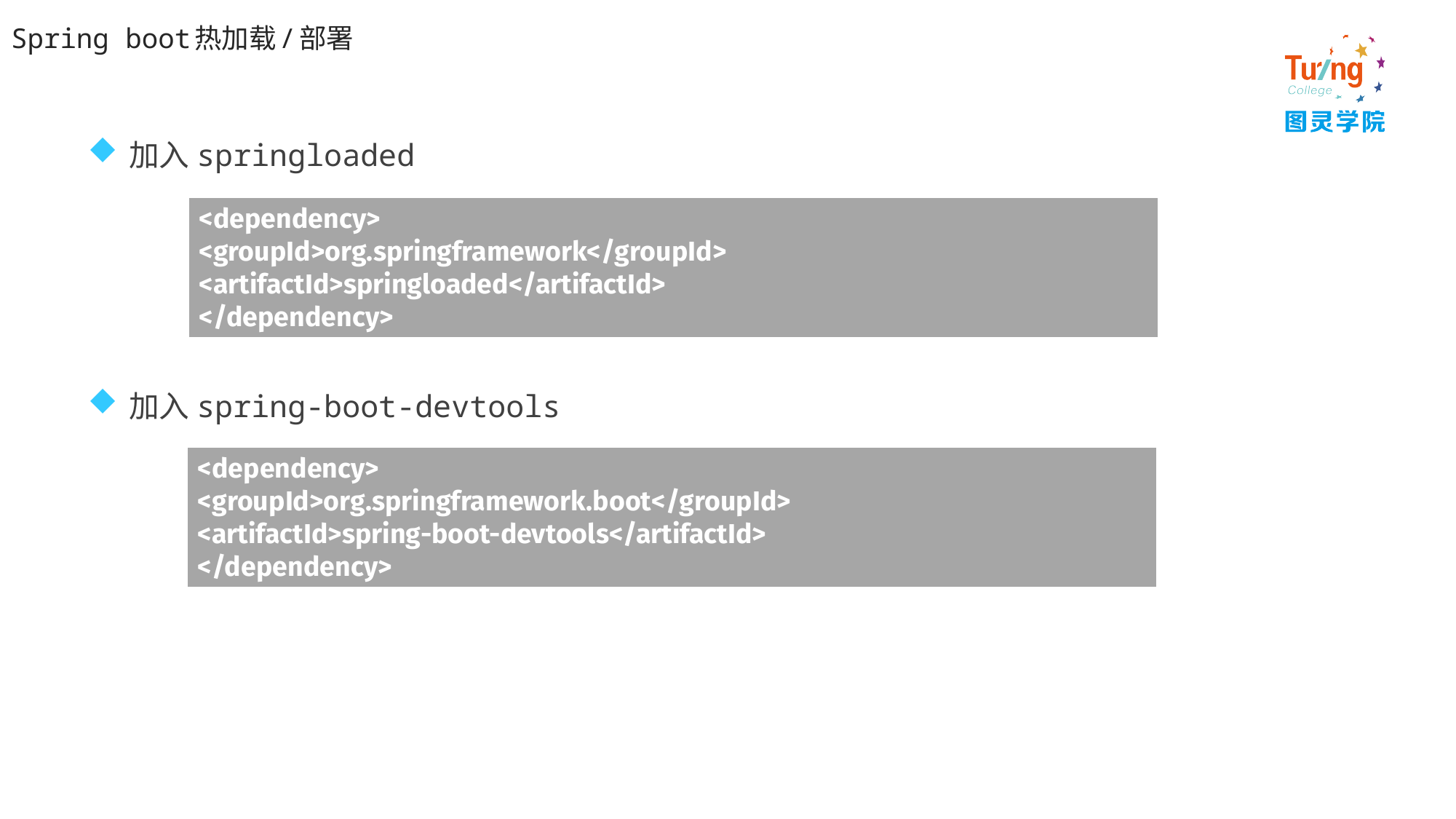

# Spring boot热加载/部署
加入springloaded

加入spring-boot-devtools

| <dependency> <groupId>org.springframework</groupId> <artifactId>springloaded</artifactId> </dependency> |
| --- |
| <dependency> <groupId>org.springframework.boot</groupId> <artifactId>spring-boot-devtools</artifactId> </dependency> |
| --- |